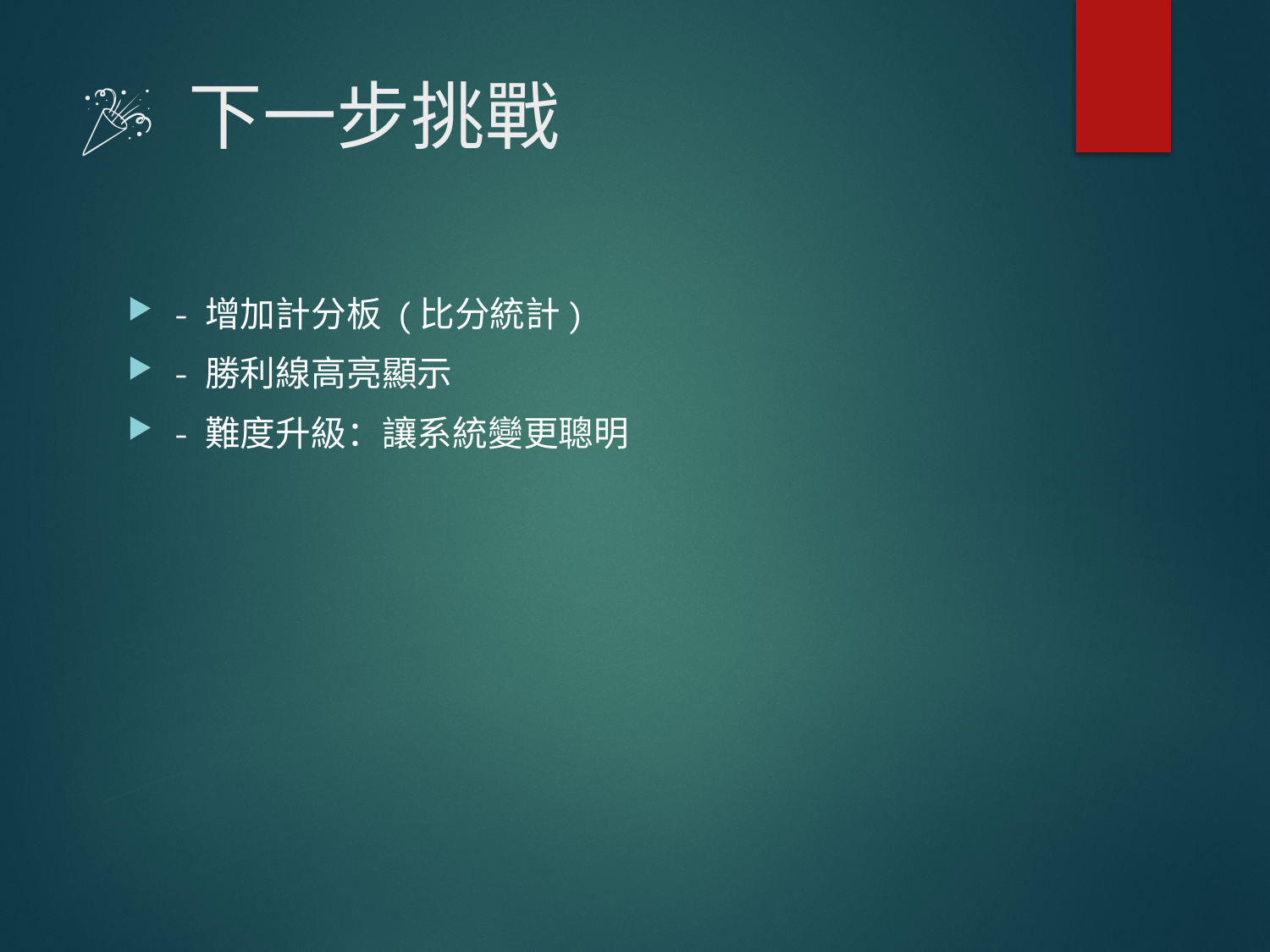

# 🎉 下一步挑戰
- 增加計分板 (比分統計)
- 勝利線高亮顯示
- 難度升級：讓系統變更聰明